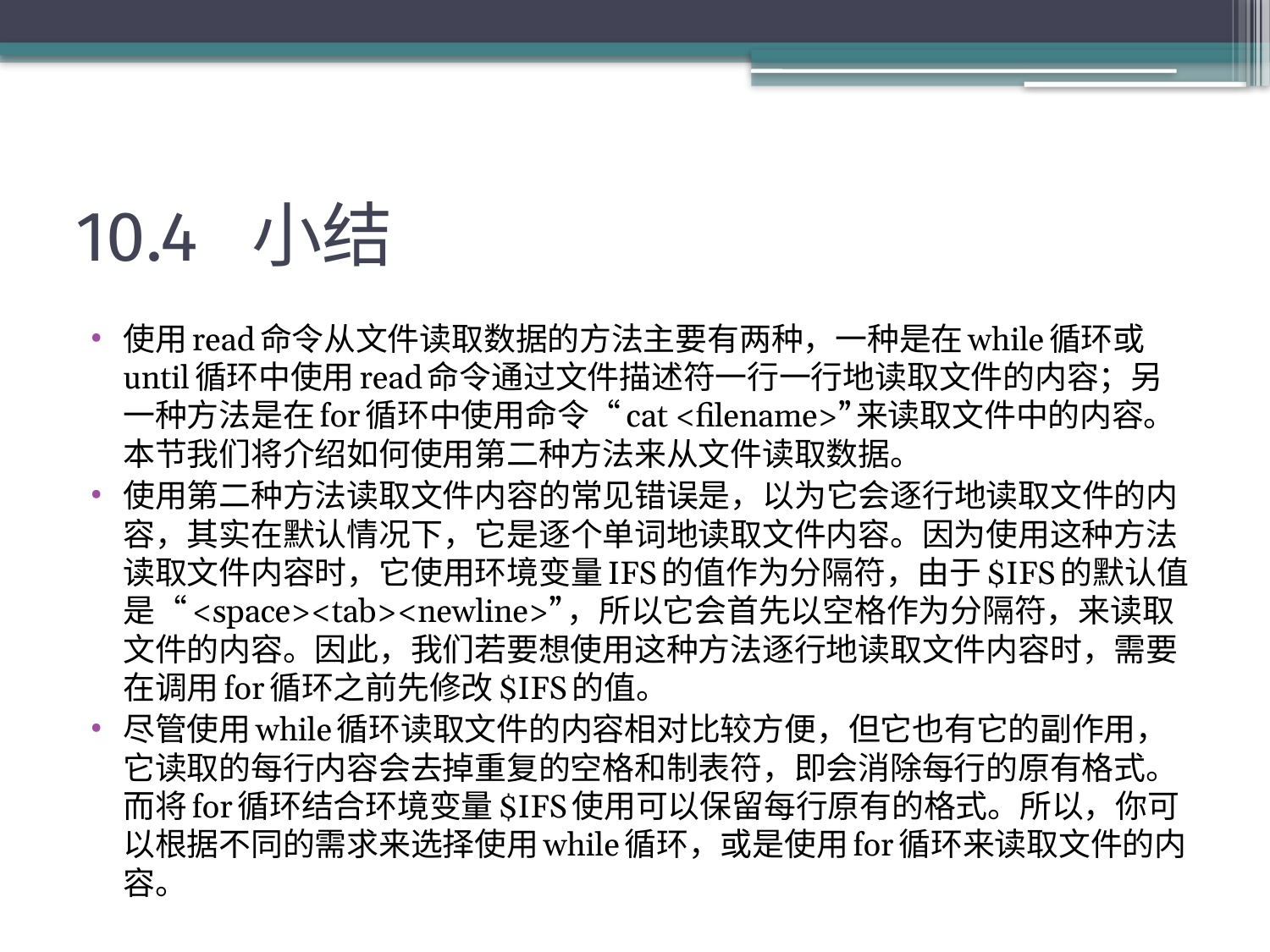

# 10.4  小结
使用read命令从文件读取数据的方法主要有两种，一种是在while循环或until循环中使用read命令通过文件描述符一行一行地读取文件的内容；另一种方法是在for循环中使用命令“cat <filename>”来读取文件中的内容。本节我们将介绍如何使用第二种方法来从文件读取数据。
使用第二种方法读取文件内容的常见错误是，以为它会逐行地读取文件的内容，其实在默认情况下，它是逐个单词地读取文件内容。因为使用这种方法读取文件内容时，它使用环境变量IFS的值作为分隔符，由于$IFS的默认值是“<space><tab><newline>”，所以它会首先以空格作为分隔符，来读取文件的内容。因此，我们若要想使用这种方法逐行地读取文件内容时，需要在调用for循环之前先修改$IFS的值。
尽管使用while循环读取文件的内容相对比较方便，但它也有它的副作用，它读取的每行内容会去掉重复的空格和制表符，即会消除每行的原有格式。而将for循环结合环境变量$IFS使用可以保留每行原有的格式。所以，你可以根据不同的需求来选择使用while循环，或是使用for循环来读取文件的内容。